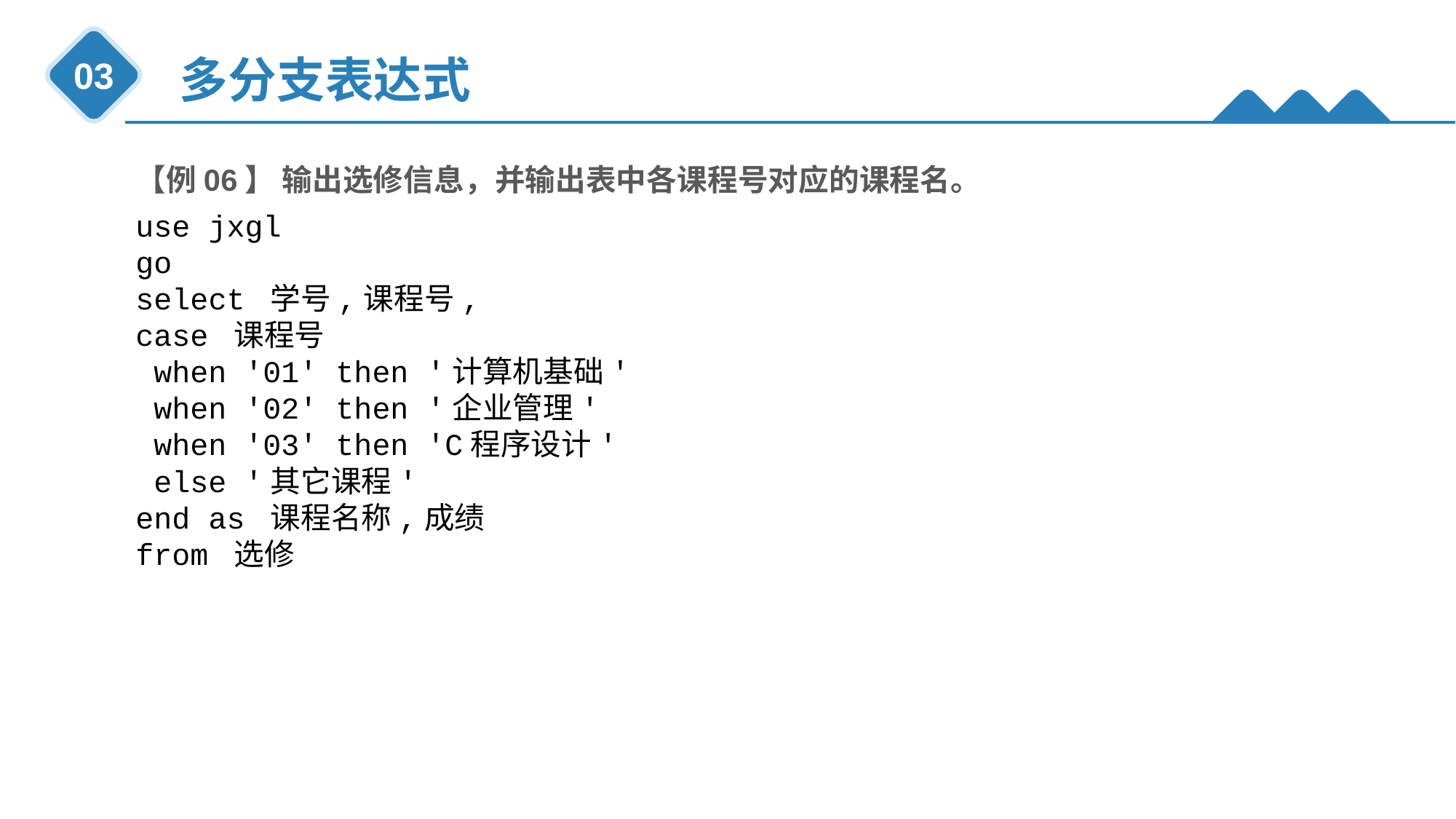

多分支表达式
03

【例06】 输出选修信息，并输出表中各课程号对应的课程名。
use jxgl
go
select 学号,课程号,
case 课程号
 when '01' then '计算机基础'
 when '02' then '企业管理'
 when '03' then 'C程序设计'
 else '其它课程'
end as 课程名称,成绩
from 选修